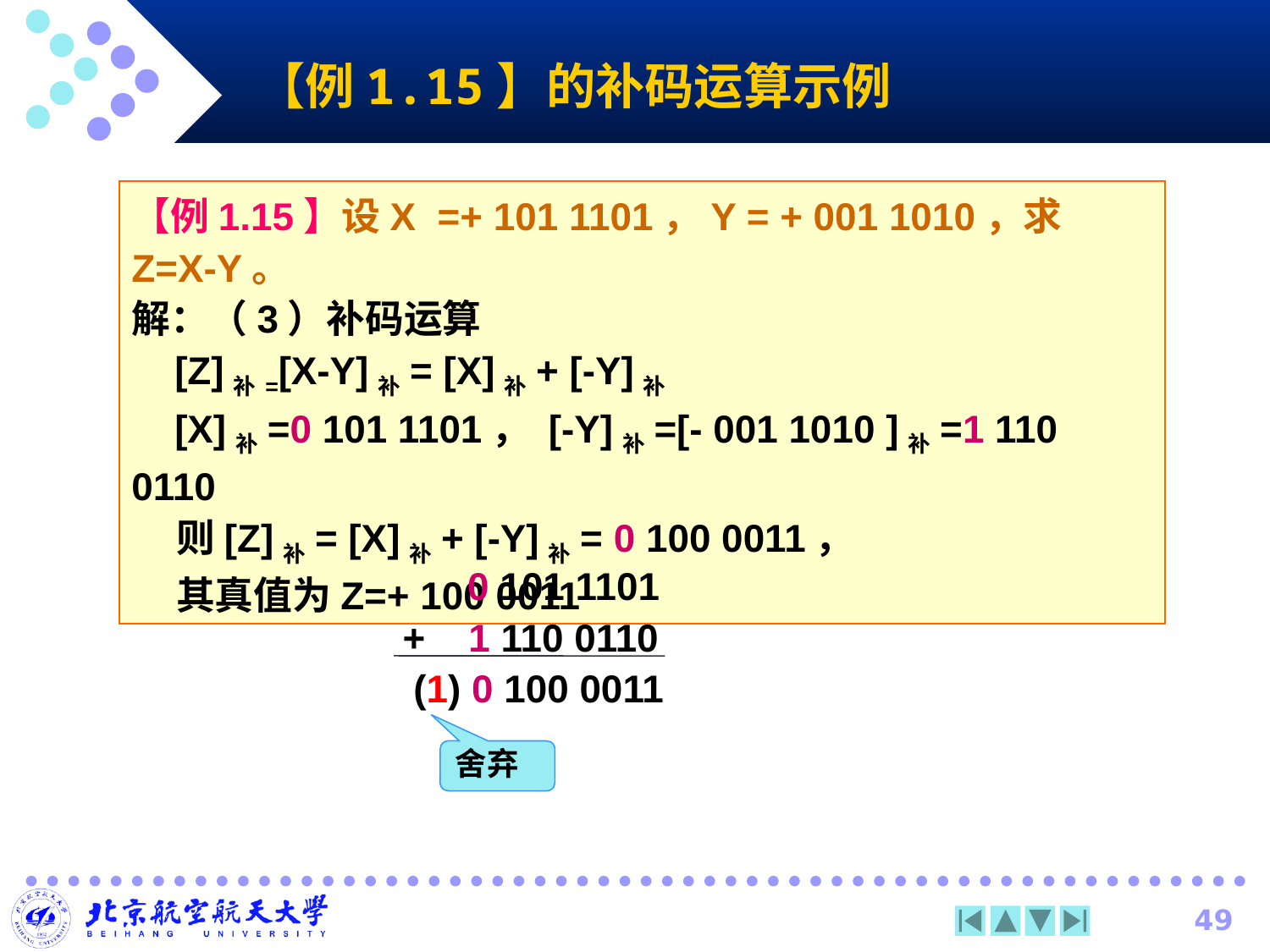

# 【例1.15】的补码运算示例
【例1.15】设X  =+ 101 1101，Y = + 001 1010，求Z=X-Y。
解：（3）补码运算
    [Z]补=[X-Y]补= [X]补+ [-Y]补
    [X]补=0 101 1101， [-Y]补=[- 001 1010 ]补=1 110 0110
    则[Z]补= [X]补+ [-Y]补= 0 100 0011，
    其真值为Z=+ 100 0011
        0 101 1101
  +    1 110 0110
   (1) 0 100 0011

舍弃
49